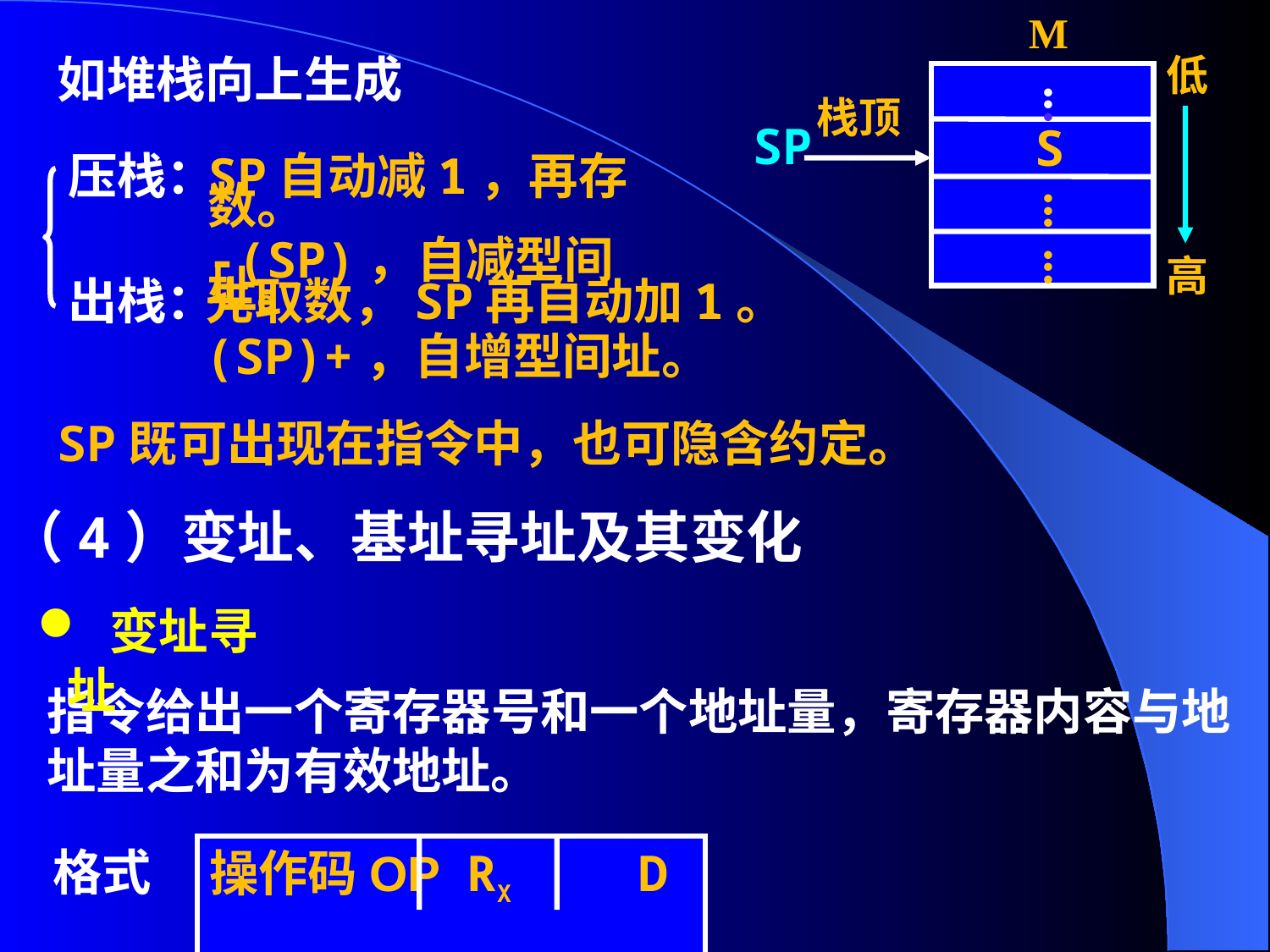

M
低

...
栈顶
SP

 S

...

...
高
如堆栈向上生成
压栈：
SP自动减1，再存数。
-(SP)，自减型间址。

出栈：
先取数，SP再自动加1。
(SP)+，自增型间址。
SP既可出现在指令中，也可隐含约定。
（4）变址、基址寻址及其变化
 变址寻址
指令给出一个寄存器号和一个地址量，寄存器内容与地址量之和为有效地址。
格式
操作码OP  RX     D